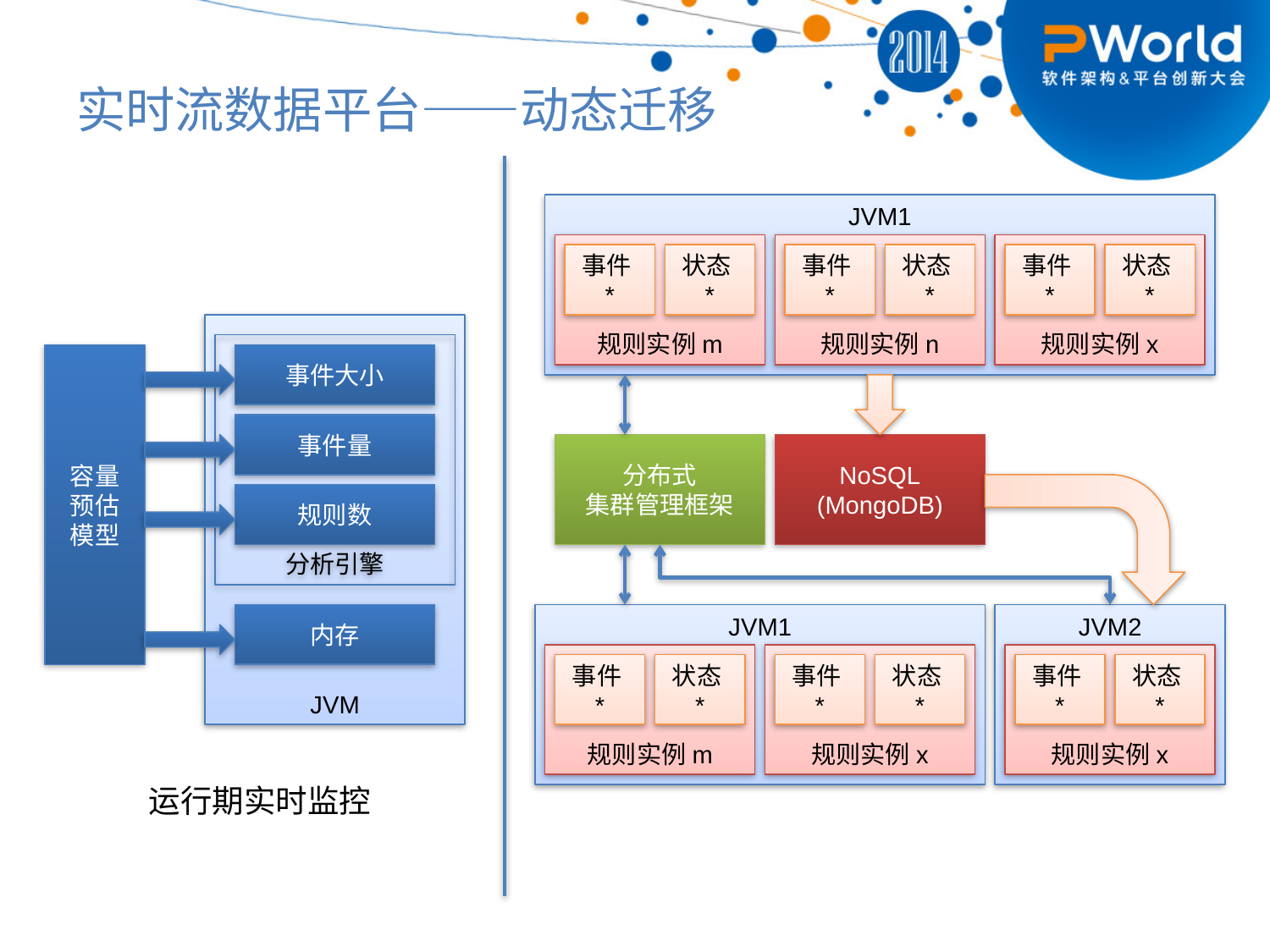

# 实时流数据平台——动态迁移
JVM1
规则实例m
规则实例n
规则实例x
事件*
状态*
事件*
状态*
事件*
状态*
JVM
分析引擎
容量
预估
模型
事件大小

事件量

分布式
集群管理框架
NoSQL
(MongoDB)

规则数

内存
JVM1
JVM2

规则实例m
规则实例x
规则实例x
事件*
状态*
事件*
状态*
事件*
状态*
运行期实时监控